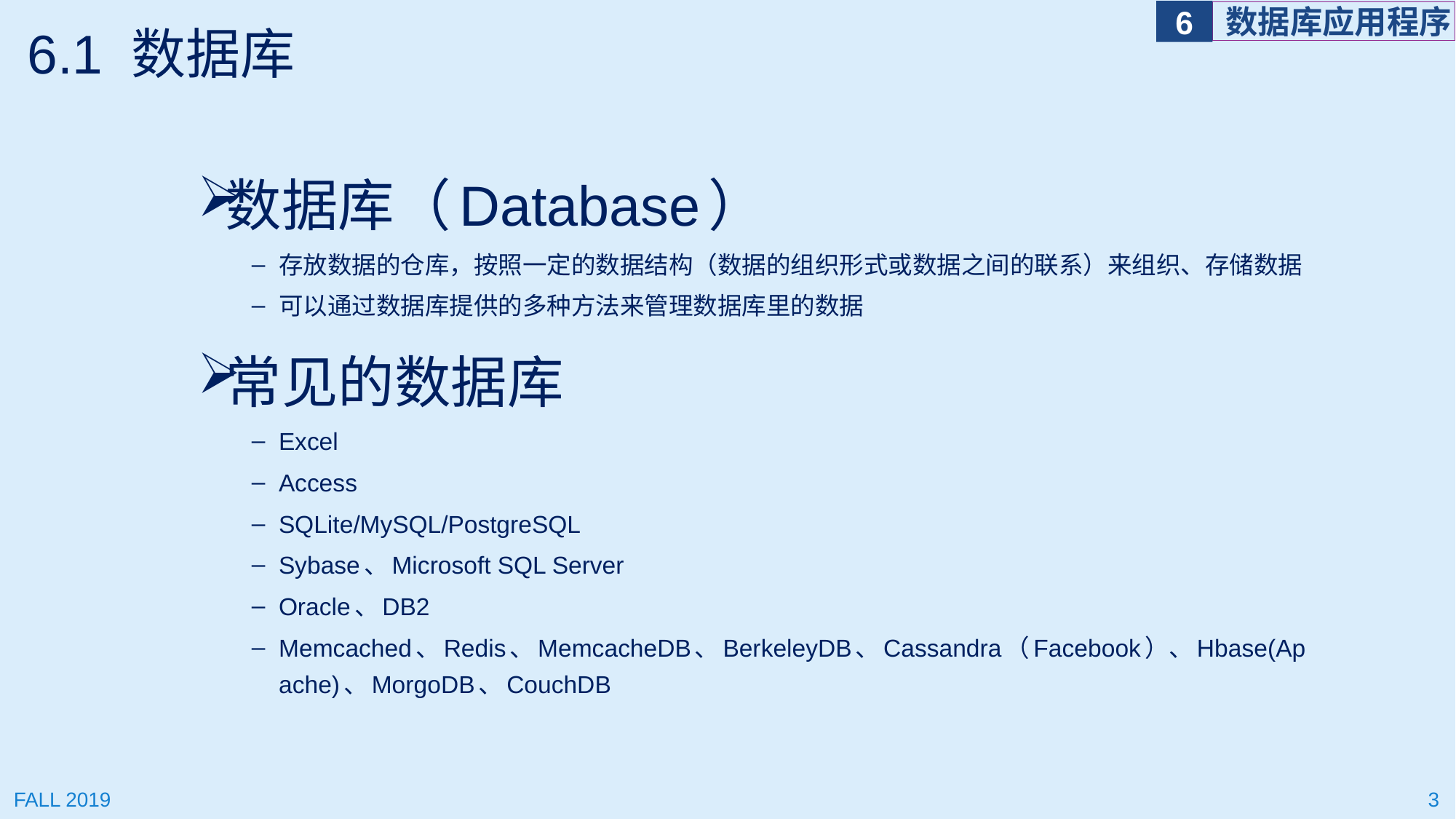

# 6.1 数据库
数据库（Database）
存放数据的仓库，按照一定的数据结构（数据的组织形式或数据之间的联系）来组织、存储数据
可以通过数据库提供的多种方法来管理数据库里的数据
常见的数据库
Excel
Access
SQLite/MySQL/PostgreSQL
Sybase、Microsoft SQL Server
Oracle、DB2
Memcached、Redis、MemcacheDB、BerkeleyDB、Cassandra（Facebook）、Hbase(Apache)、MorgoDB、CouchDB